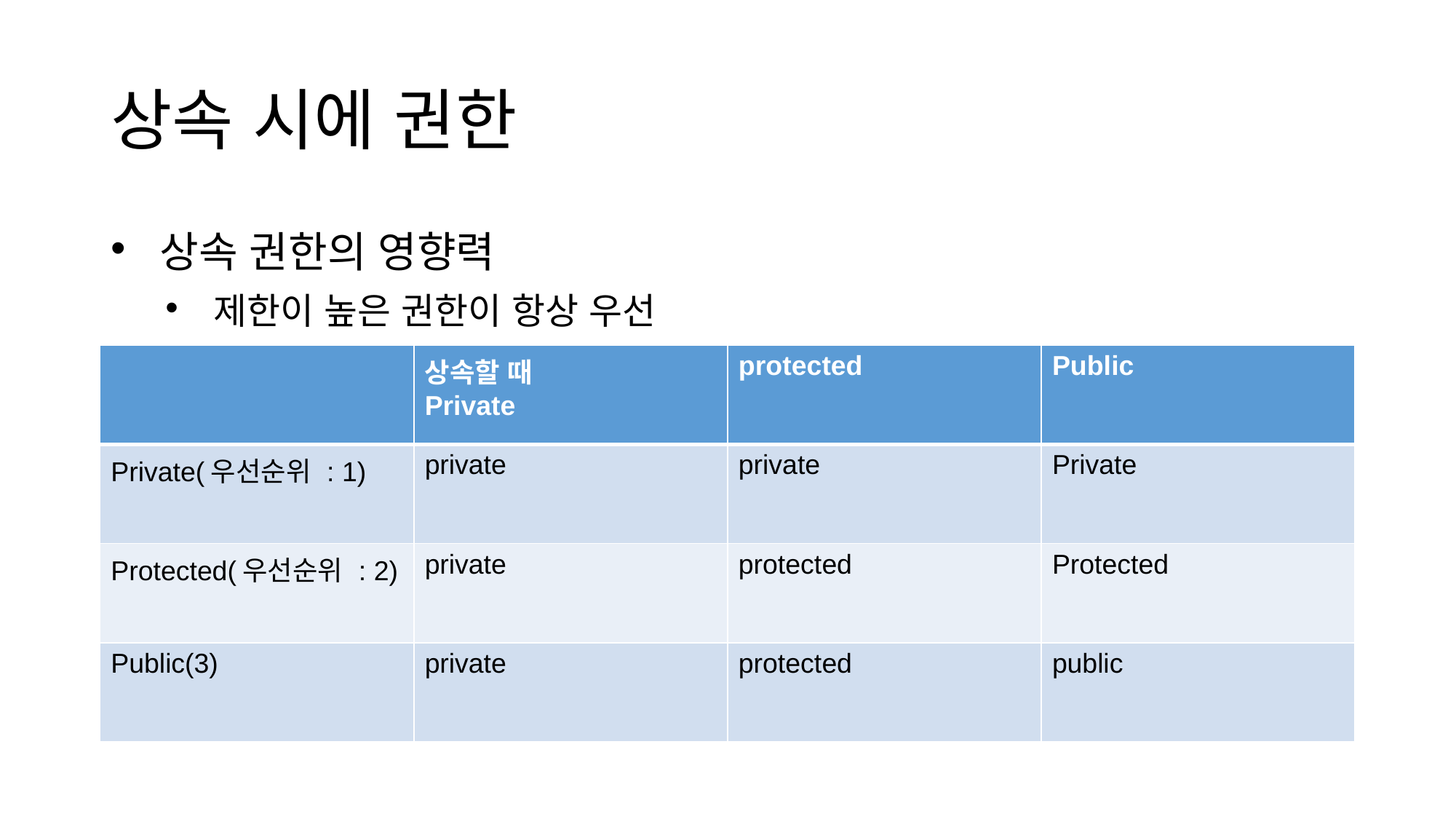

# 상속 시에 권한
 상속 권한의 영향력
 제한이 높은 권한이 항상 우선
|  | 상속할 때 Private | protected | Public |
| --- | --- | --- | --- |
| Private(우선순위 : 1) | private | private | Private |
| Protected(우선순위 : 2) | private | protected | Protected |
| Public(3) | private | protected | public |